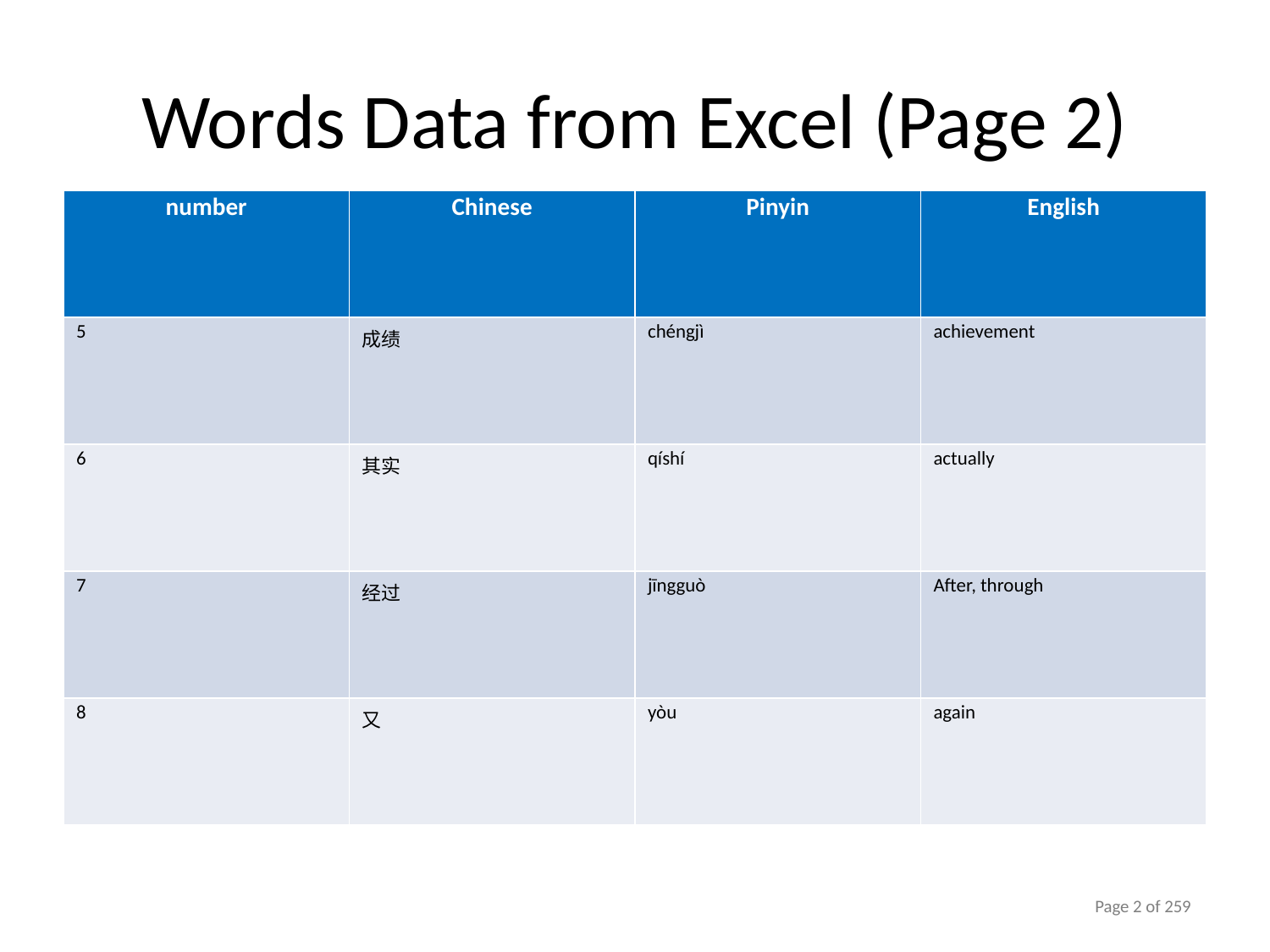

# Words Data from Excel (Page 2)
| number | Chinese | Pinyin | English |
| --- | --- | --- | --- |
| 5 | 成绩 | chéngjì | achievement |
| 6 | 其实 | qíshí | actually |
| 7 | 经过 | jīngguò | After, through |
| 8 | 又 | yòu | again |

Page 2 of 259